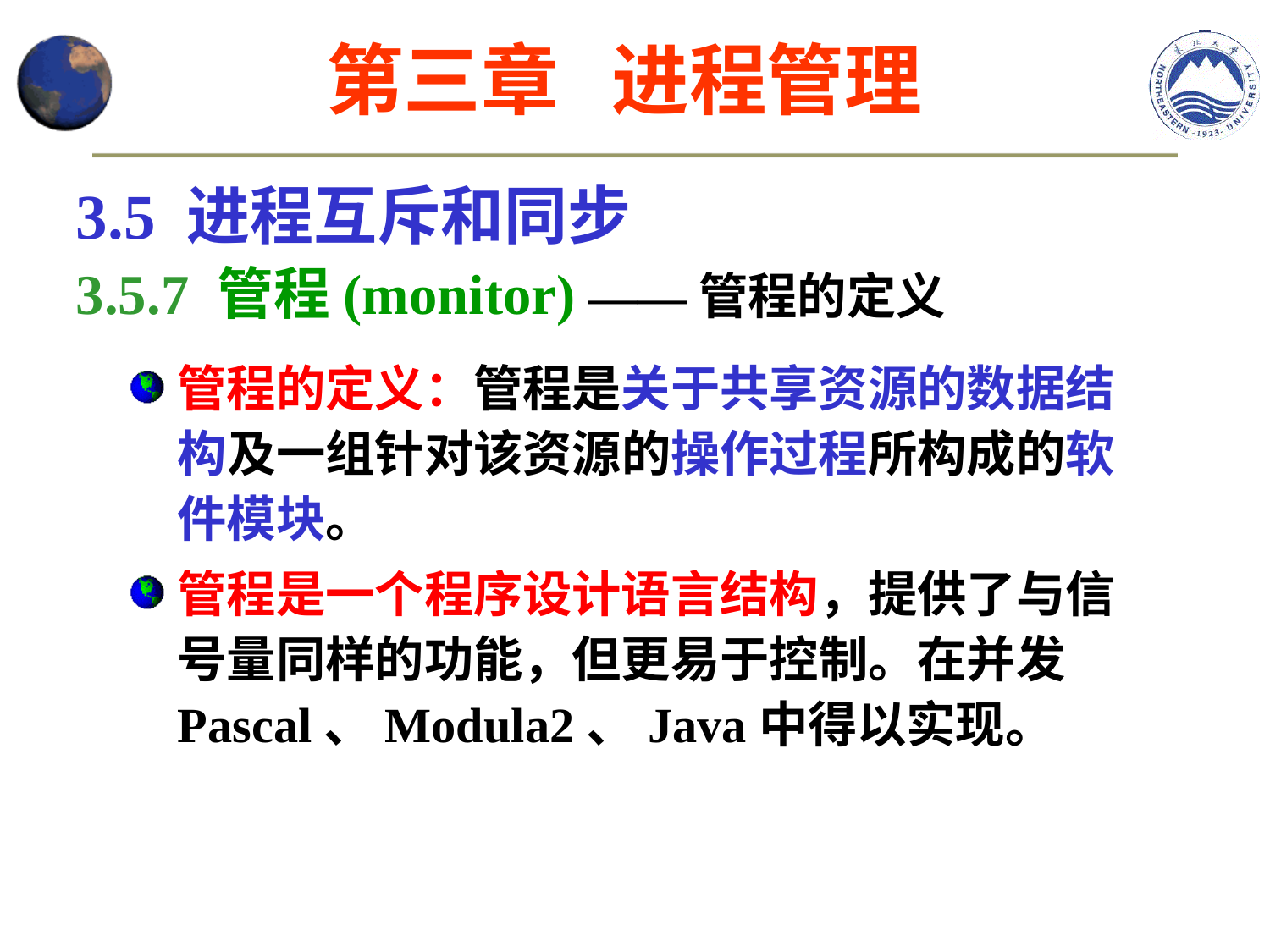

第三章   进程管理
3.5 进程互斥和同步
3.5.7 管程(monitor) ——管程的定义
管程的定义：管程是关于共享资源的数据结构及一组针对该资源的操作过程所构成的软件模块。
管程是一个程序设计语言结构，提供了与信号量同样的功能，但更易于控制。在并发Pascal、Modula2、Java中得以实现。